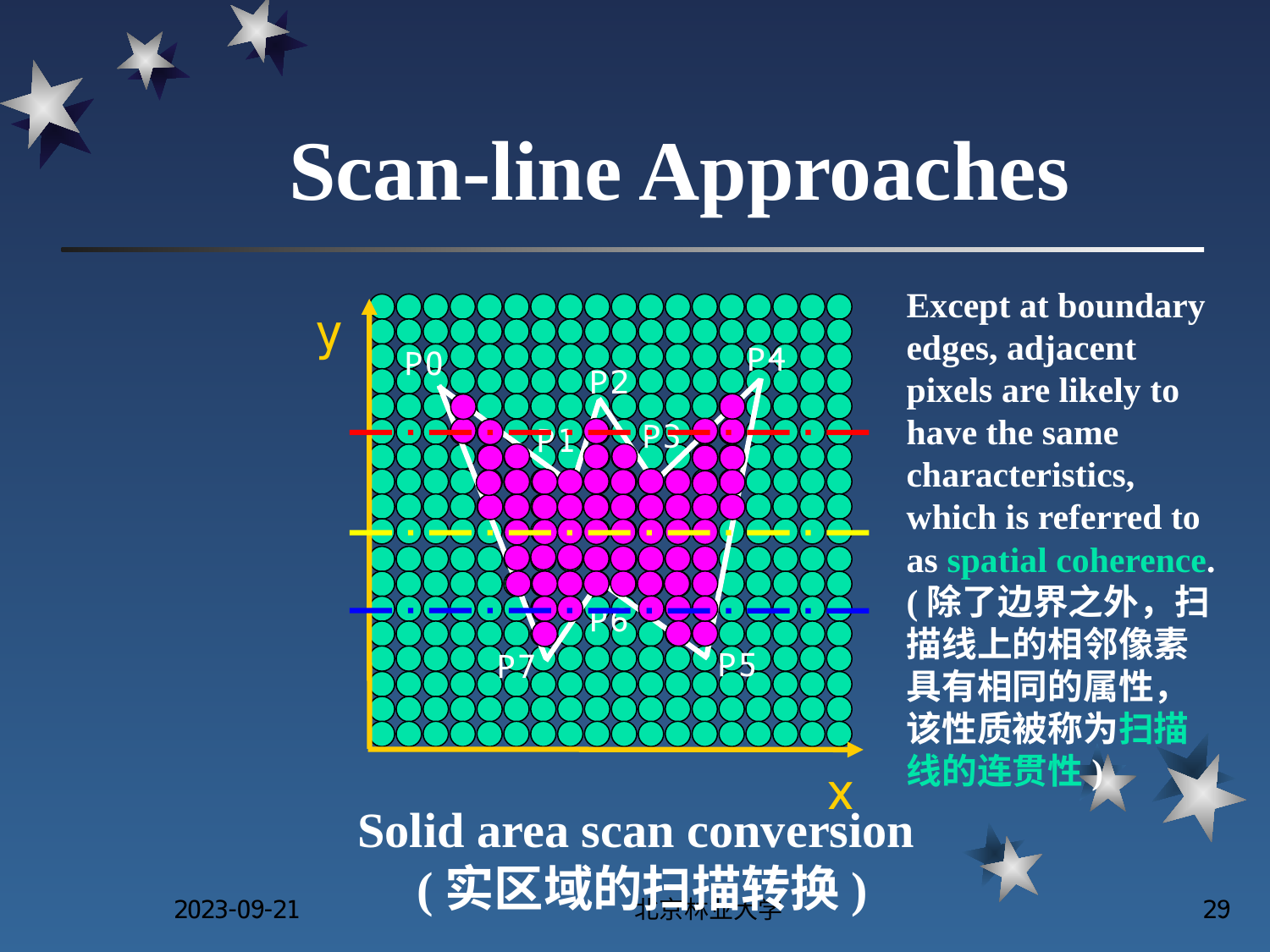

# Scan-line Approaches
Except at boundary edges, adjacent pixels are likely to have the same characteristics, which is referred to as spatial coherence. (除了边界之外，扫描线上的相邻像素具有相同的属性，该性质被称为扫描线的连贯性)

y

x
P4
P0
P2

P3
P1
P6
P5
P7

Solid area scan conversion
 (实区域的扫描转换)
2023-09-21
北京林业大学
29